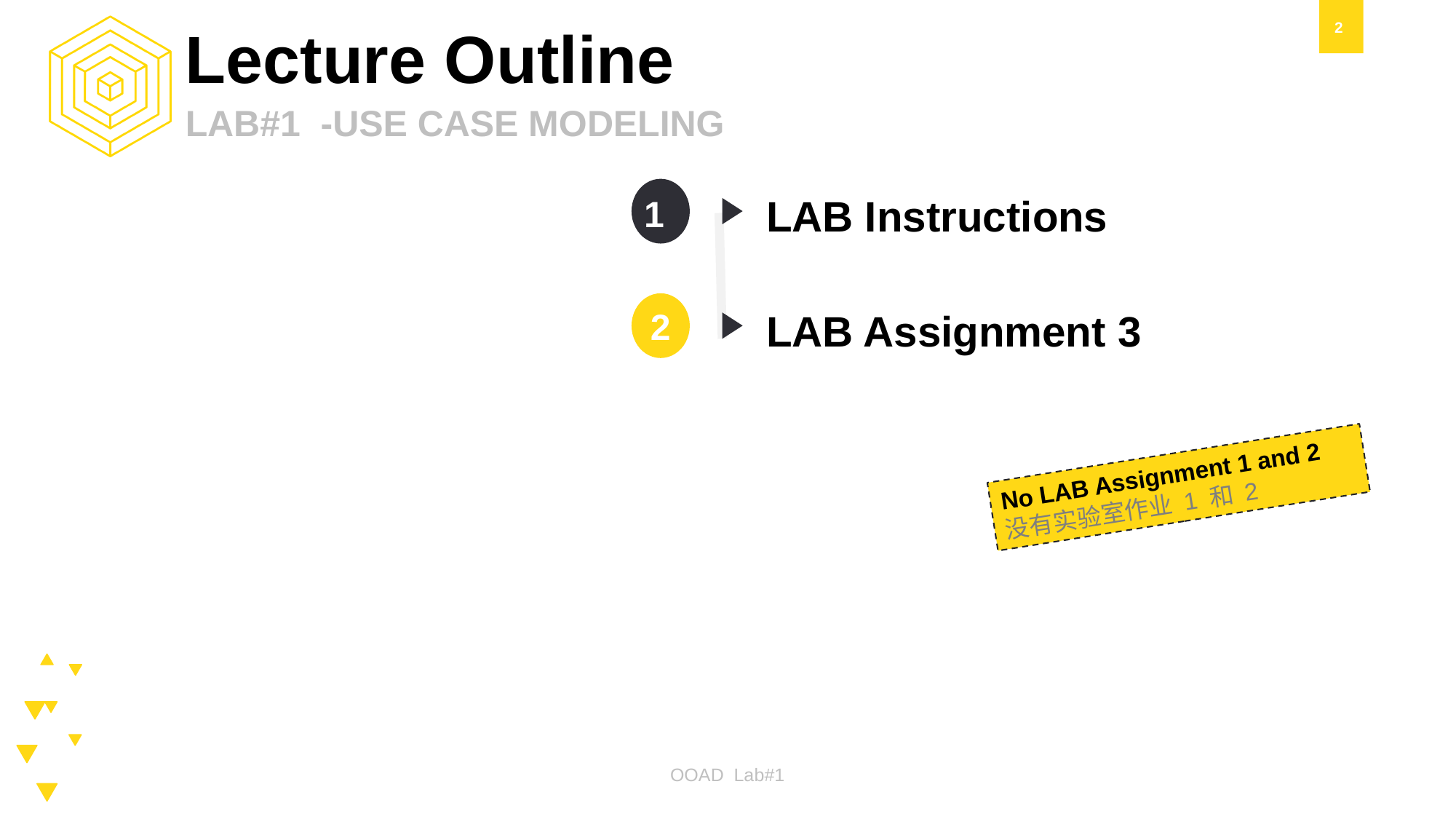

Lecture Outline

LAB#1  -Use Case Modeling

1
LAB Instructions

2
LAB Assignment 3

No LAB Assignment 1 and 2
没有实验室作业 1 和 2
OOAD  Lab#1